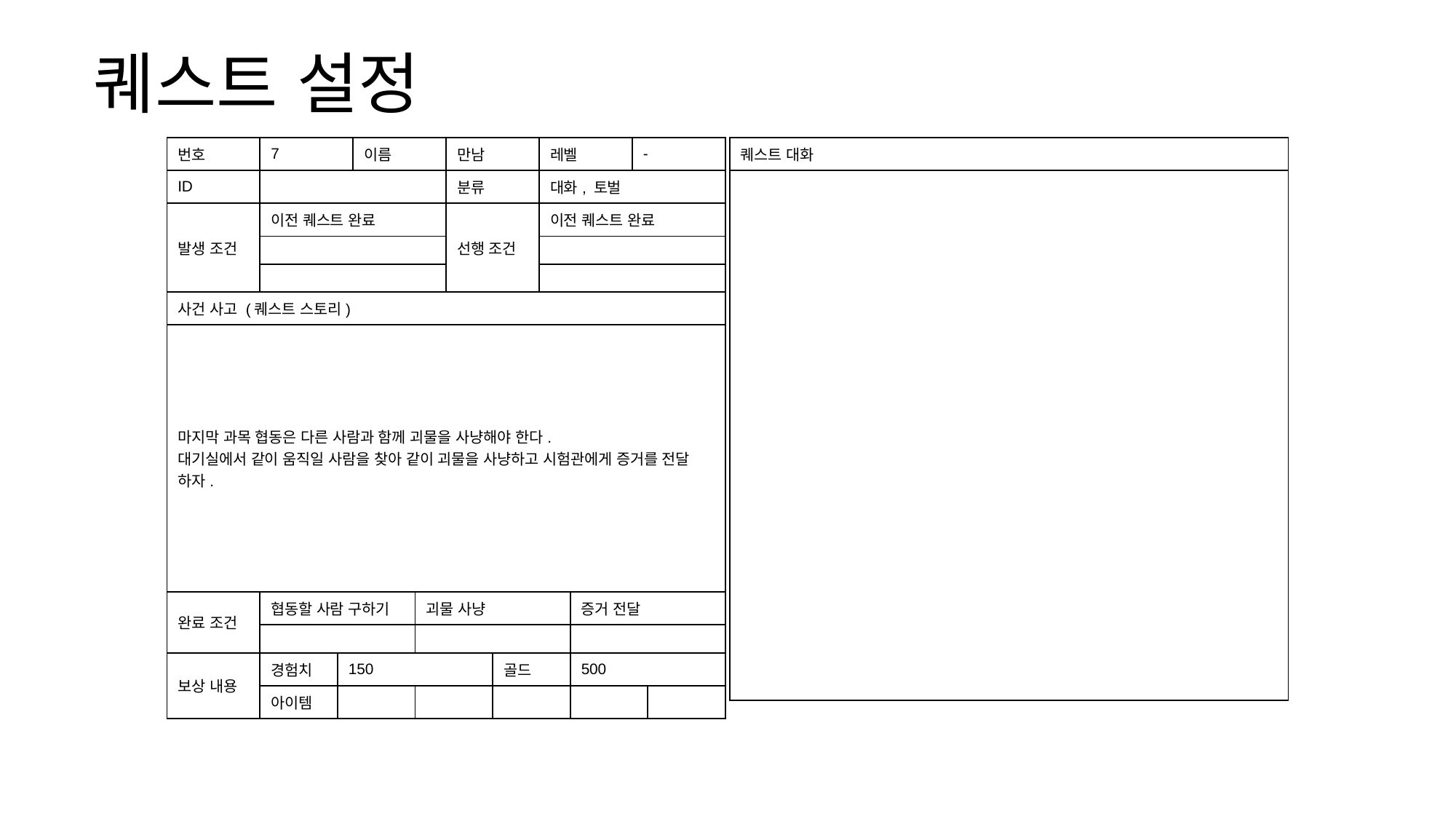

퀘스트 설정
| 번호 | 7 |  | 이름 |  | 만남 |  | 레벨 |  | - |  |
| --- | --- | --- | --- | --- | --- | --- | --- | --- | --- | --- |
| ID |  |  |  |  | 분류 |  | 대화, 토벌 |  |  |  |
| 발생 조건 | 이전 퀘스트 완료 |  |  |  | 선행 조건 |  | 이전 퀘스트 완료 |  |  |  |
|  |  |  |  |  |  |  |  |  |  |  |
|  |  |  |  |  |  |  |  |  |  |  |
| 사건 사고 (퀘스트 스토리) |  |  |  |  |  |  |  |  |  |  |
| 마지막 과목 협동은 다른 사람과 함께 괴물을 사냥해야 한다. 대기실에서 같이 움직일 사람을 찾아 같이 괴물을 사냥하고 시험관에게 증거를 전달 하자. |  |  |  |  |  |  |  |  |  |  |
| 완료 조건 | 협동할 사람 구하기 |  |  | 괴물 사냥 |  |  |  | 증거 전달 |  |  |
|  |  |  |  |  |  |  |  |  |  |  |
| 보상 내용 | 경험치 | 150 |  |  |  | 골드 |  | 500 |  |  |
|  | 아이템 |  |  |  |  |  |  |  |  |  |
| 퀘스트 대화 |
| --- |
|  |